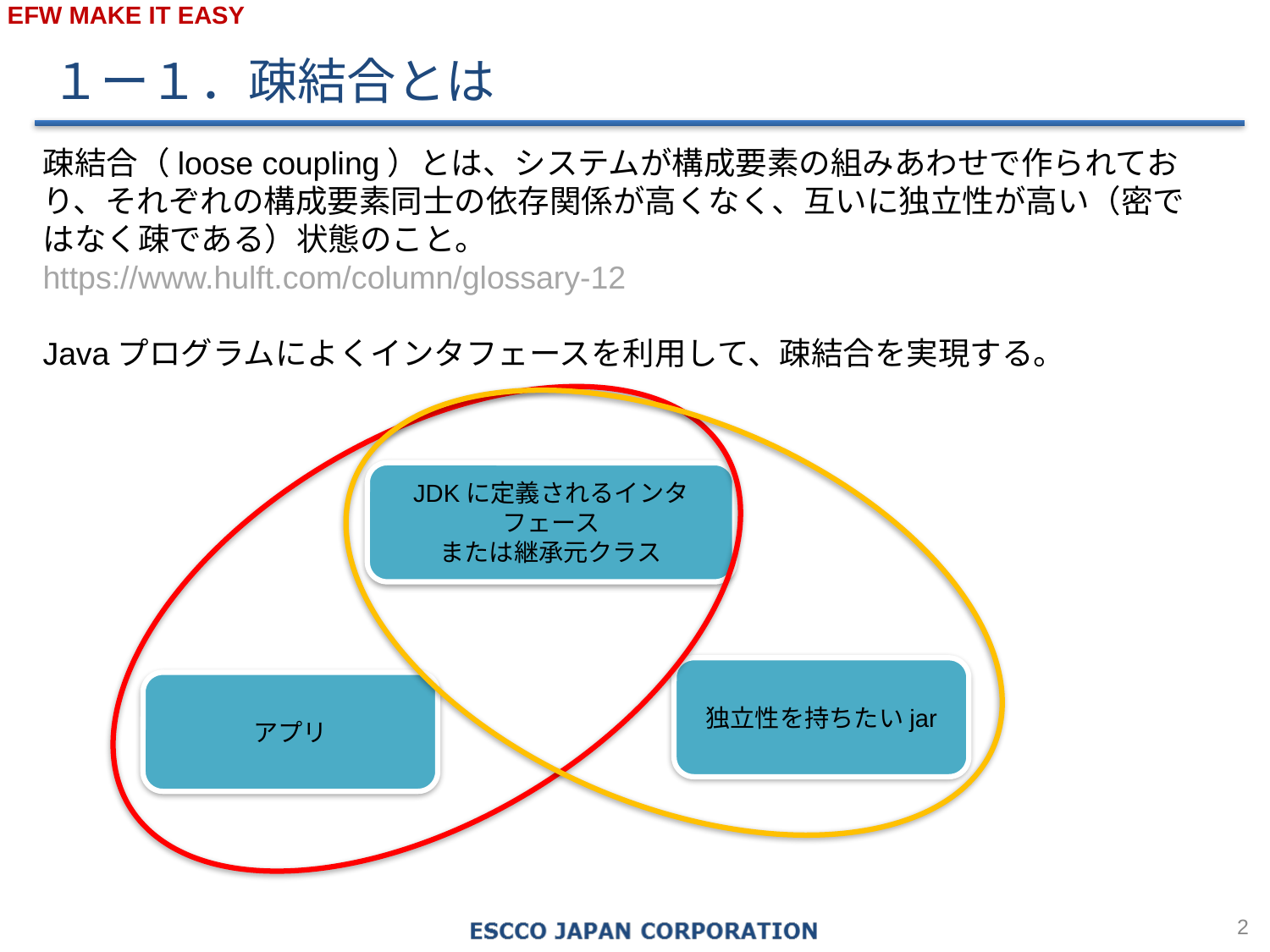

１ー１．疎結合とは
疎結合（loose coupling）とは、システムが構成要素の組みあわせで作られており、それぞれの構成要素同士の依存関係が高くなく、互いに独立性が高い（密ではなく疎である）状態のこと。
https://www.hulft.com/column/glossary-12

Javaプログラムによくインタフェースを利用して、疎結合を実現する。

JDKに定義されるインタフェース
または継承元クラス
独立性を持ちたいjar
アプリ
2